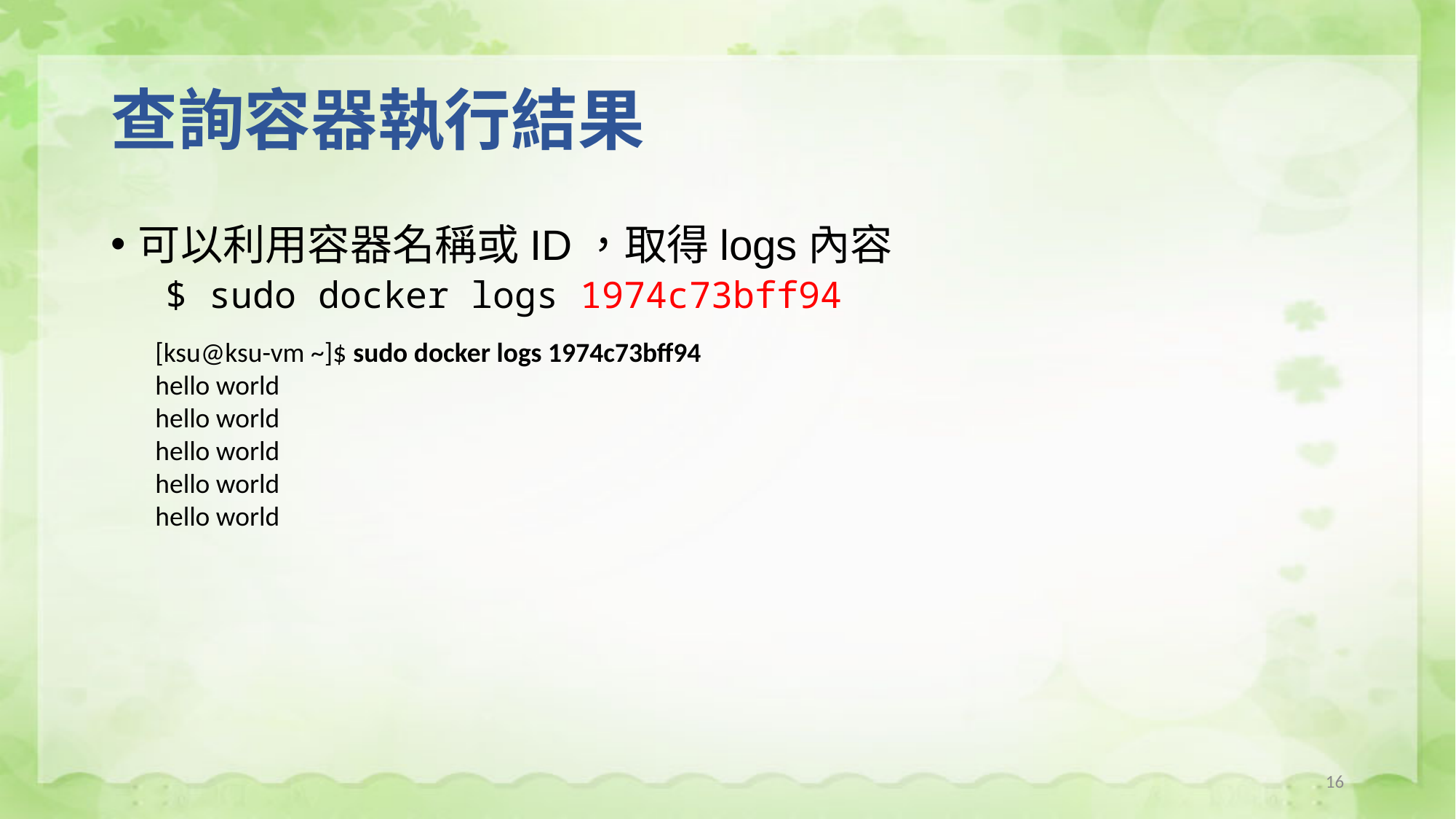

# 查詢容器執行結果
可以利用容器名稱或ID，取得logs內容
$ sudo docker logs 1974c73bff94
[ksu@ksu-vm ~]$ sudo docker logs 1974c73bff94
hello world
hello world
hello world
hello world
hello world
16